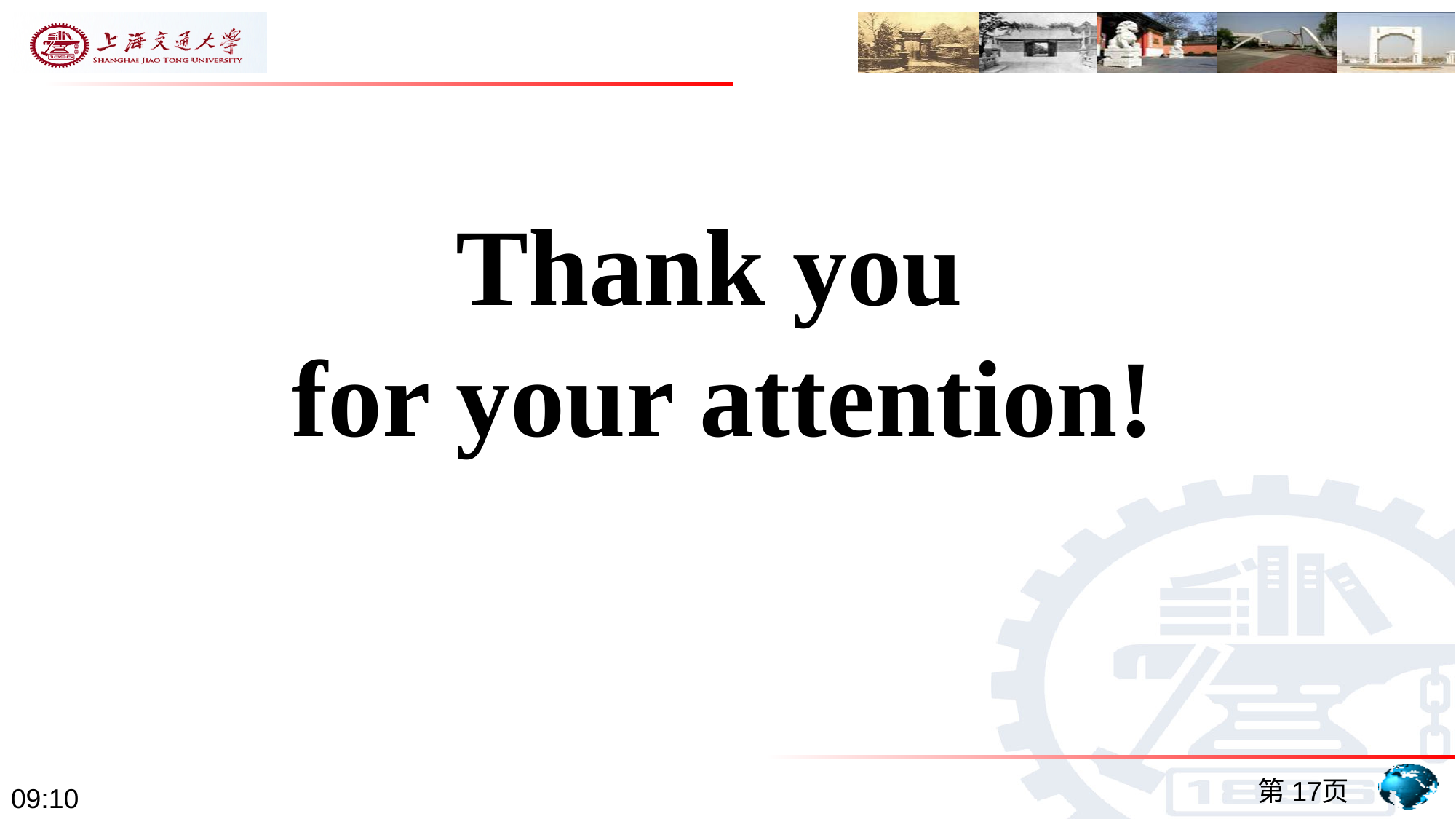

Thank you
for your attention!
第17页
09:10